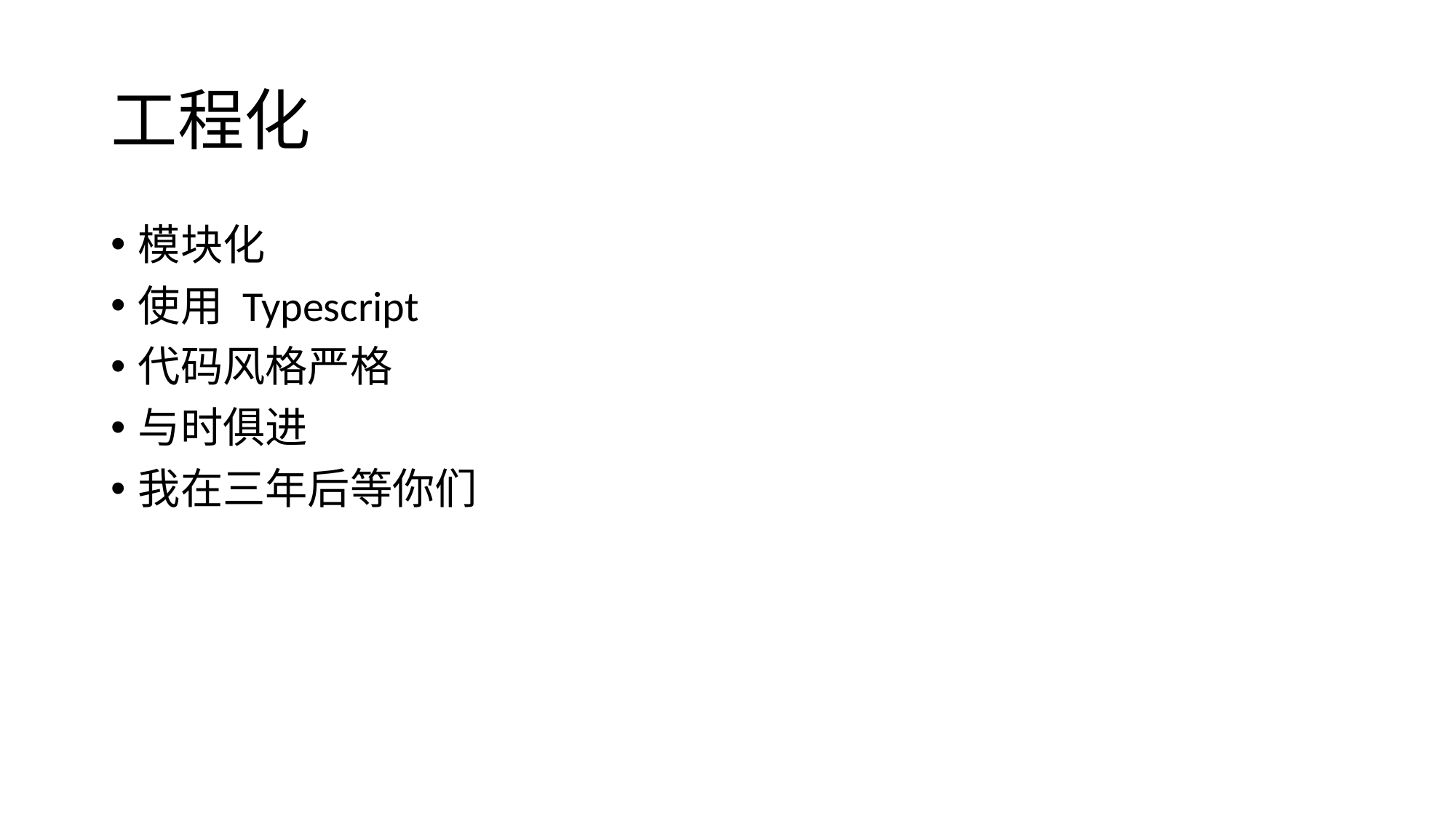

# 工程化
模块化
使用 Typescript
代码风格严格
与时俱进
我在三年后等你们